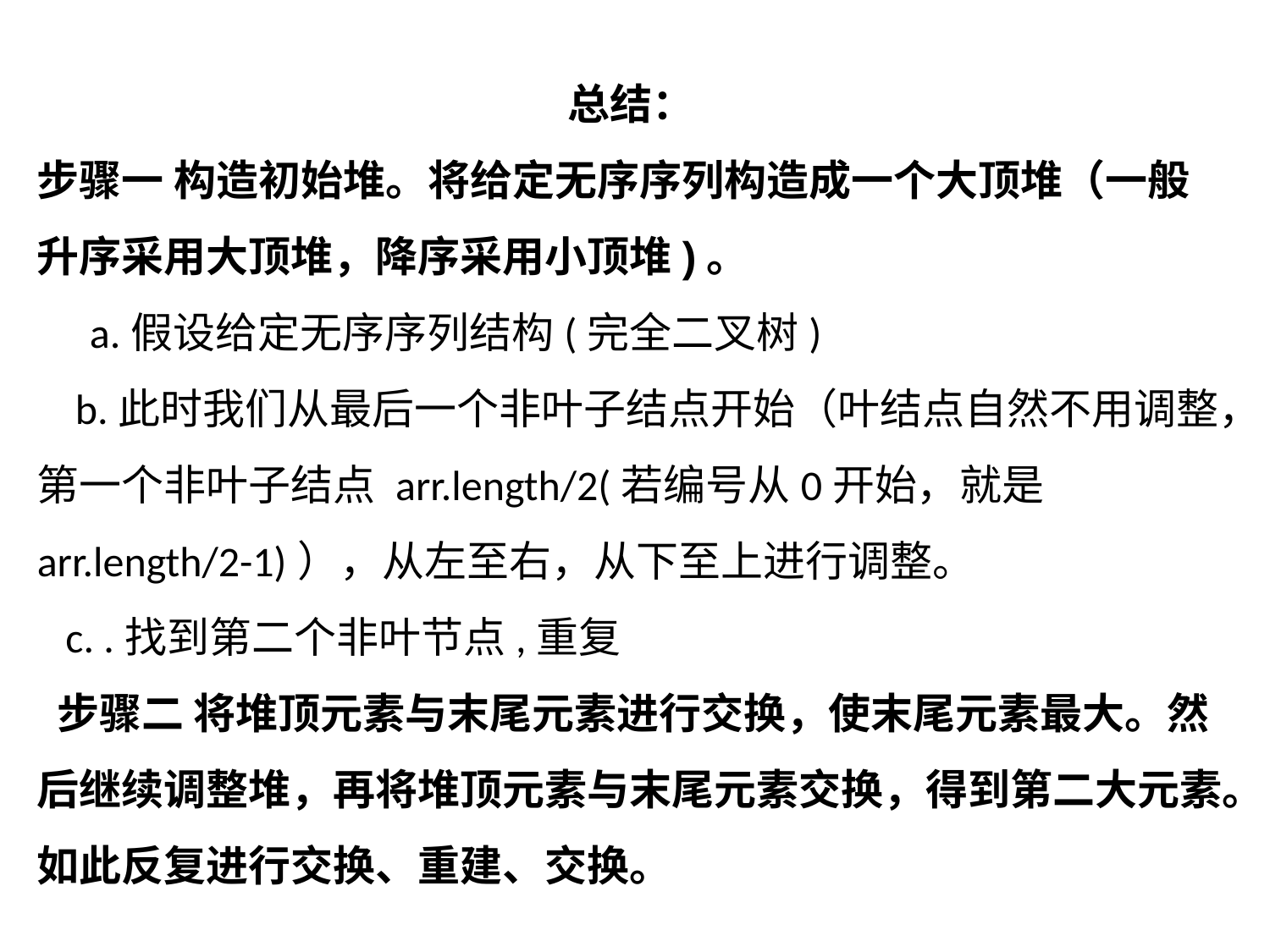

总结：
步骤一 构造初始堆。将给定无序序列构造成一个大顶堆（一般升序采用大顶堆，降序采用小顶堆)。
　a.假设给定无序序列结构(完全二叉树)
    b.此时我们从最后一个非叶子结点开始（叶结点自然不用调整，第一个非叶子结点 arr.length/2(若编号从0开始，就是arr.length/2-1)），从左至右，从下至上进行调整。
   c. .找到第二个非叶节点,重复
 步骤二 将堆顶元素与末尾元素进行交换，使末尾元素最大。然后继续调整堆，再将堆顶元素与末尾元素交换，得到第二大元素。如此反复进行交换、重建、交换。